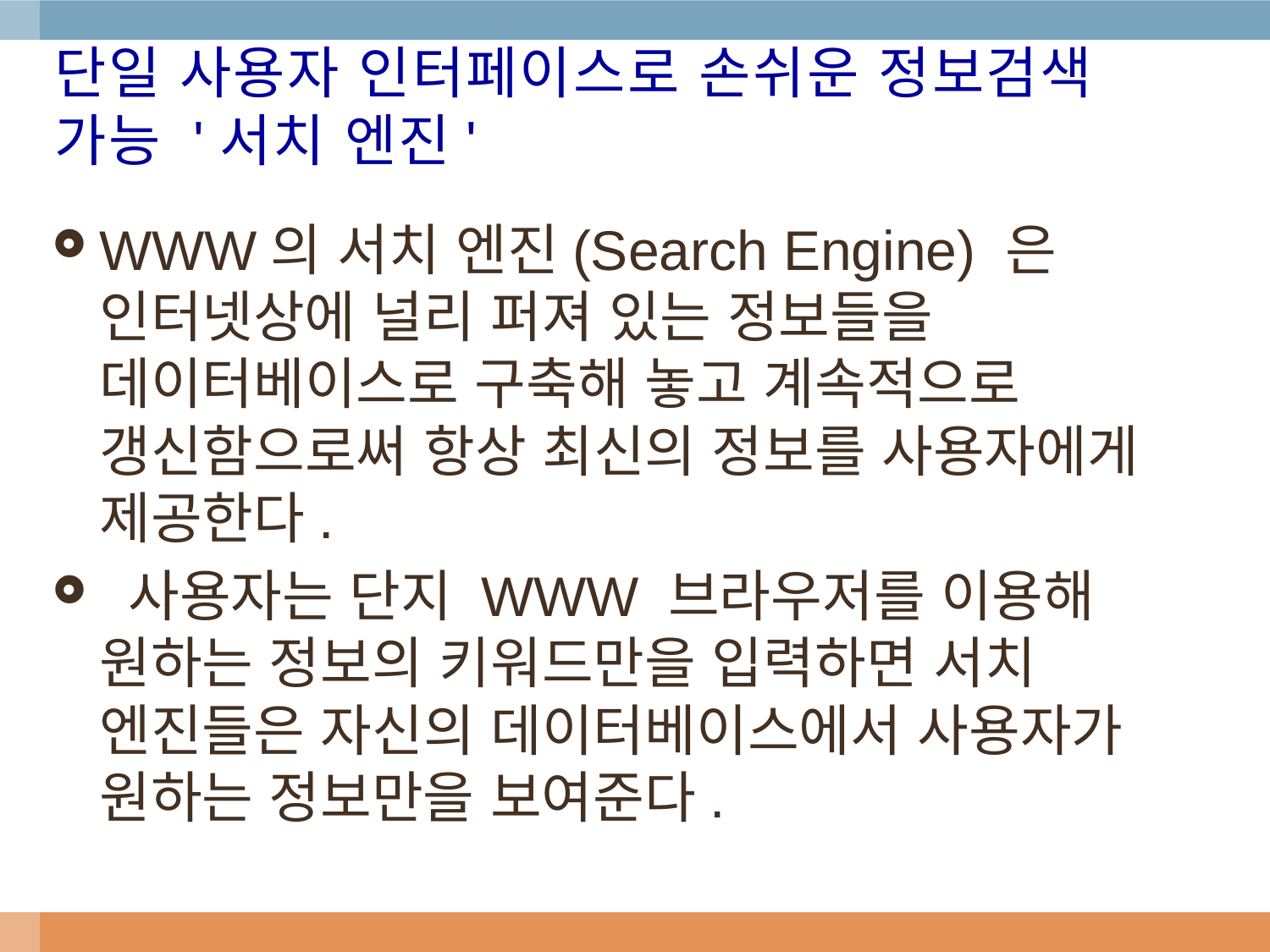

# 단일 사용자 인터페이스로 손쉬운 정보검색 가능 '서치 엔진'
WWW의 서치 엔진(Search Engine) 은 인터넷상에 널리 퍼져 있는 정보들을 데이터베이스로 구축해 놓고 계속적으로 갱신함으로써 항상 최신의 정보를 사용자에게 제공한다.
 사용자는 단지 WWW 브라우저를 이용해 원하는 정보의 키워드만을 입력하면 서치 엔진들은 자신의 데이터베이스에서 사용자가 원하는 정보만을 보여준다.